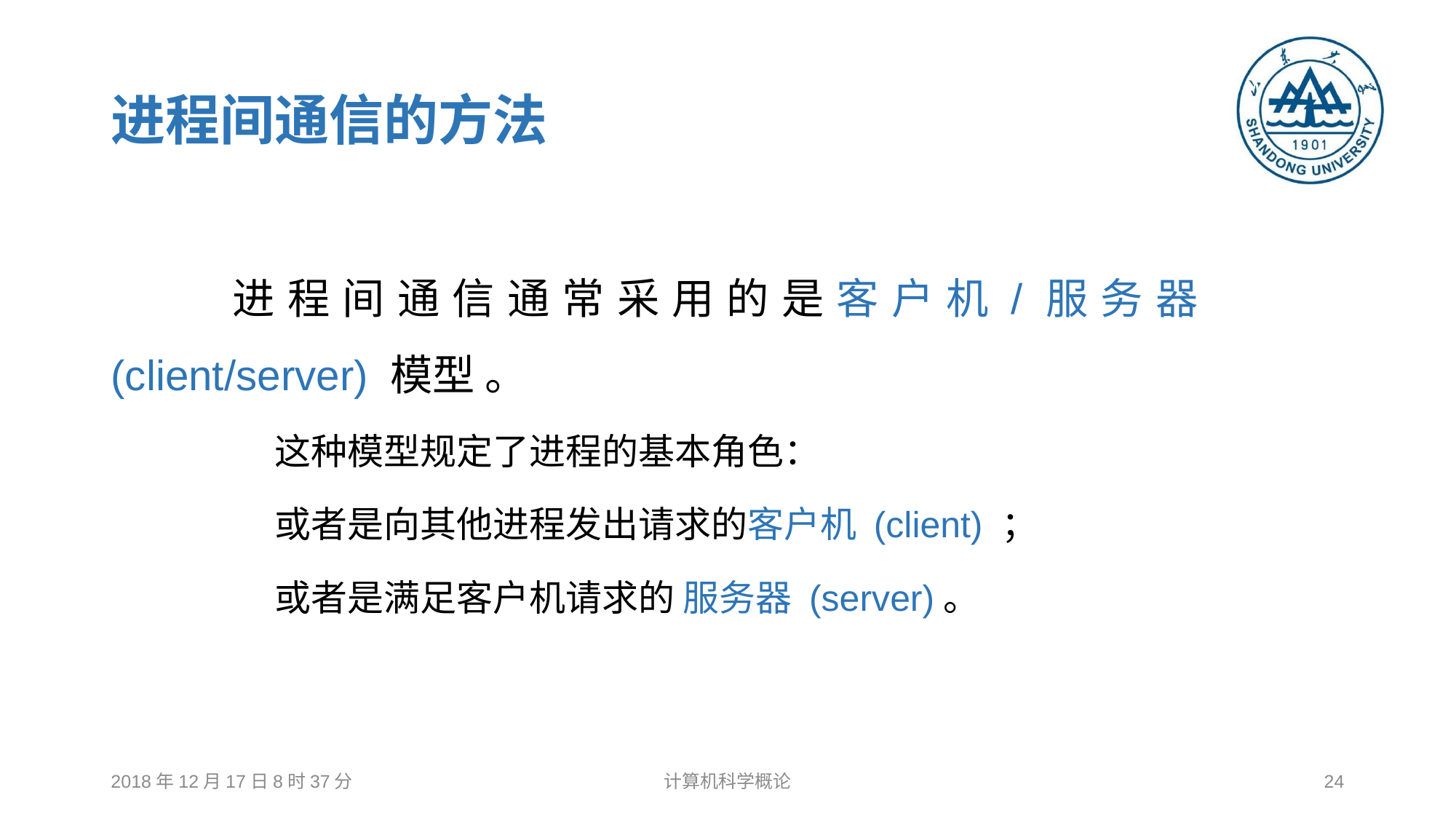

# 进程间通信的方法
	进程间通信通常采用的是客户机/服务器 (client/server) 模型 。
	这种模型规定了进程的基本角色：
	或者是向其他进程发出请求的客户机 (client) ；
	或者是满足客户机请求的 服务器 (server)。
2018年12月17日8时37分
计算机科学概论
24